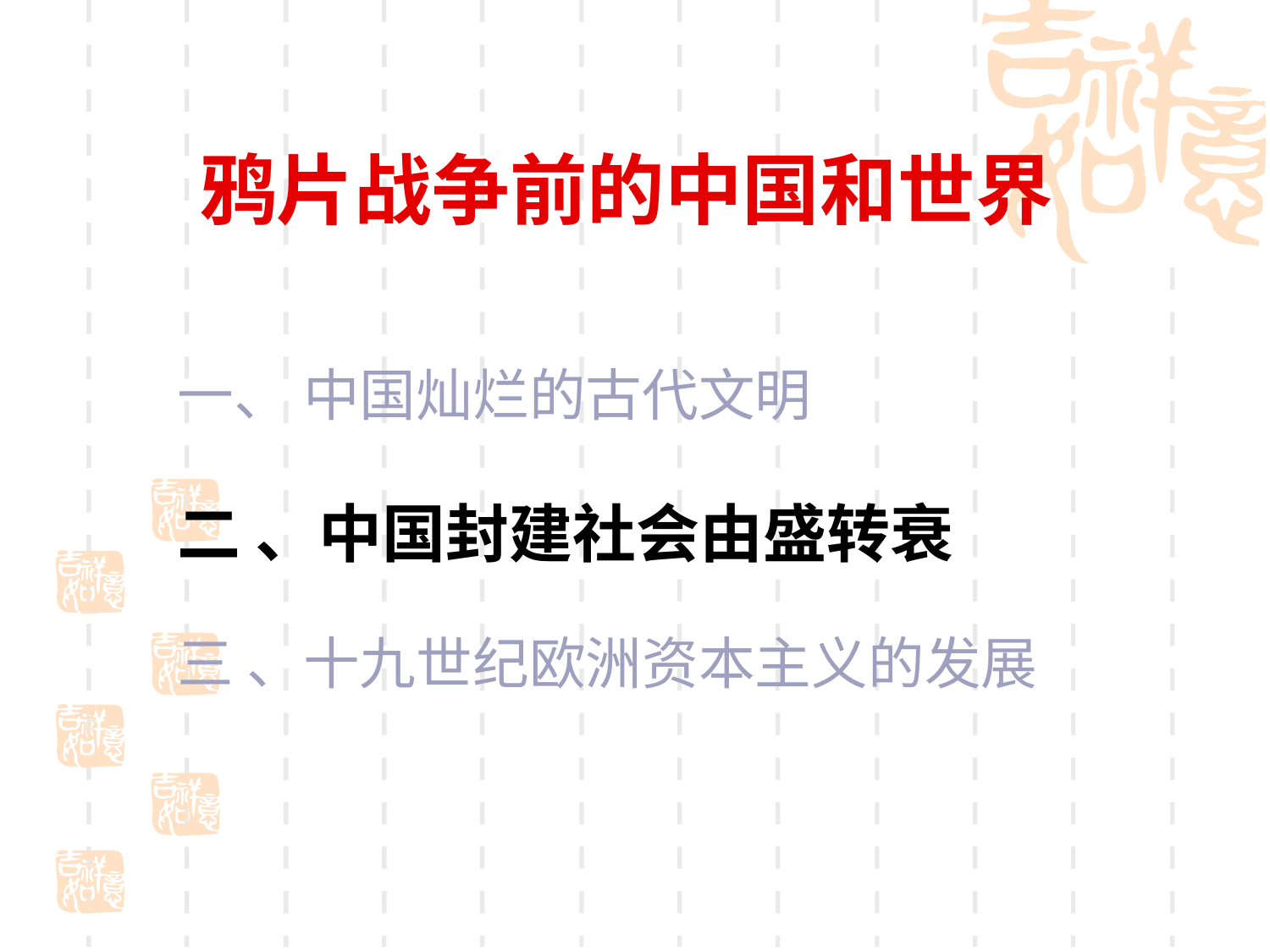

# 鸦片战争前的中国和世界
一、 中国灿烂的古代文明
二 、中国封建社会由盛转衰
三 、十九世纪欧洲资本主义的发展
5